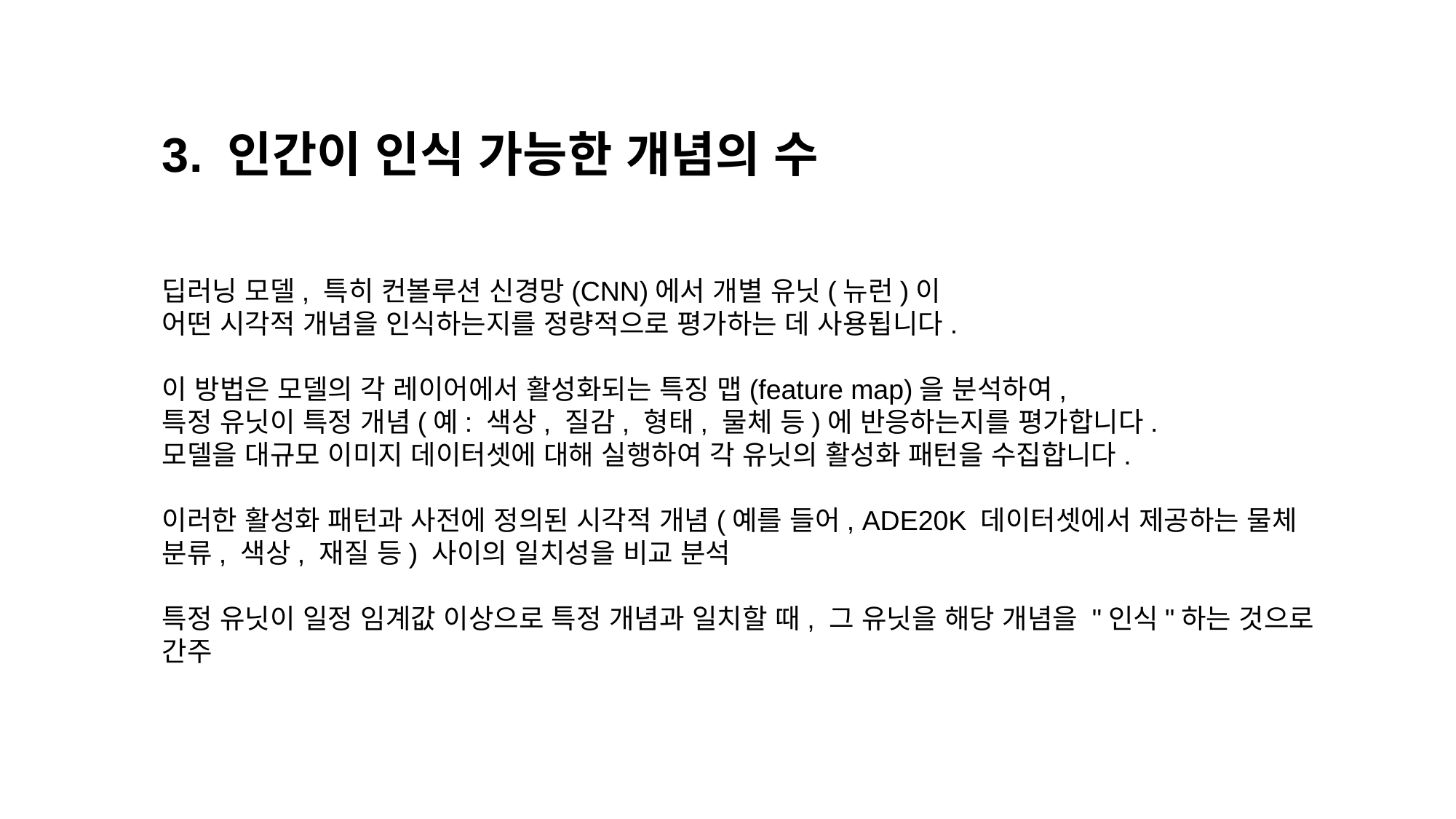

3. 인간이 인식 가능한 개념의 수
딥러닝 모델, 특히 컨볼루션 신경망(CNN)에서 개별 유닛(뉴런)이
어떤 시각적 개념을 인식하는지를 정량적으로 평가하는 데 사용됩니다.

이 방법은 모델의 각 레이어에서 활성화되는 특징 맵(feature map)을 분석하여,
특정 유닛이 특정 개념(예: 색상, 질감, 형태, 물체 등)에 반응하는지를 평가합니다.
모델을 대규모 이미지 데이터셋에 대해 실행하여 각 유닛의 활성화 패턴을 수집합니다.

이러한 활성화 패턴과 사전에 정의된 시각적 개념(예를 들어, ADE20K 데이터셋에서 제공하는 물체 분류, 색상, 재질 등) 사이의 일치성을 비교 분석

특정 유닛이 일정 임계값 이상으로 특정 개념과 일치할 때, 그 유닛을 해당 개념을 "인식"하는 것으로 간주